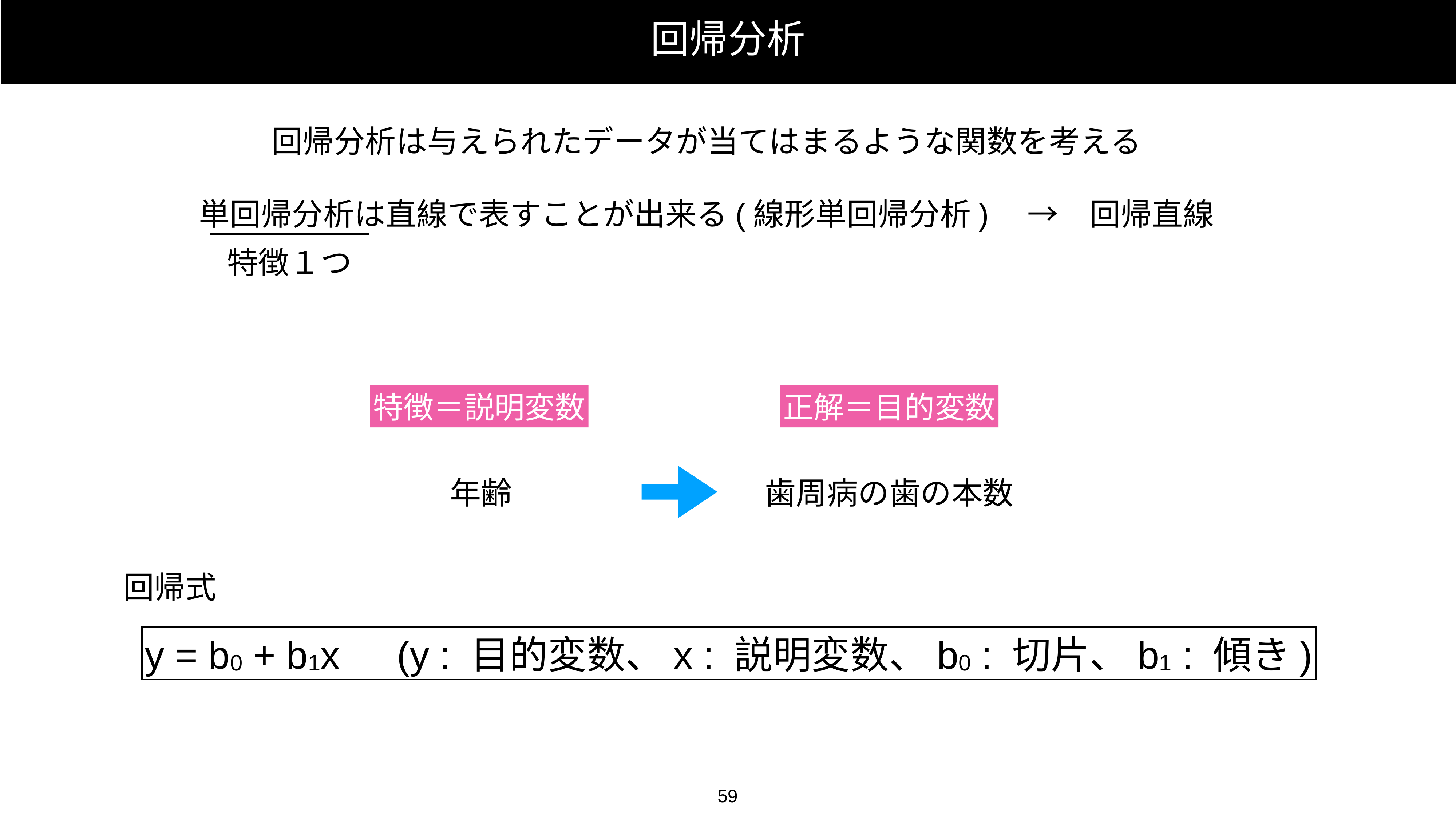

回帰分析
回帰分析は与えられたデータが当てはまるような関数を考える
単回帰分析は直線で表すことが出来る(線形単回帰分析)　→　回帰直線
特徴１つ
特徴＝説明変数
正解＝目的変数

年齢
歯周病の歯の本数
回帰式
y = b0 + b1x　(y : 目的変数、x : 説明変数、b0 : 切片、b1 : 傾き)
59